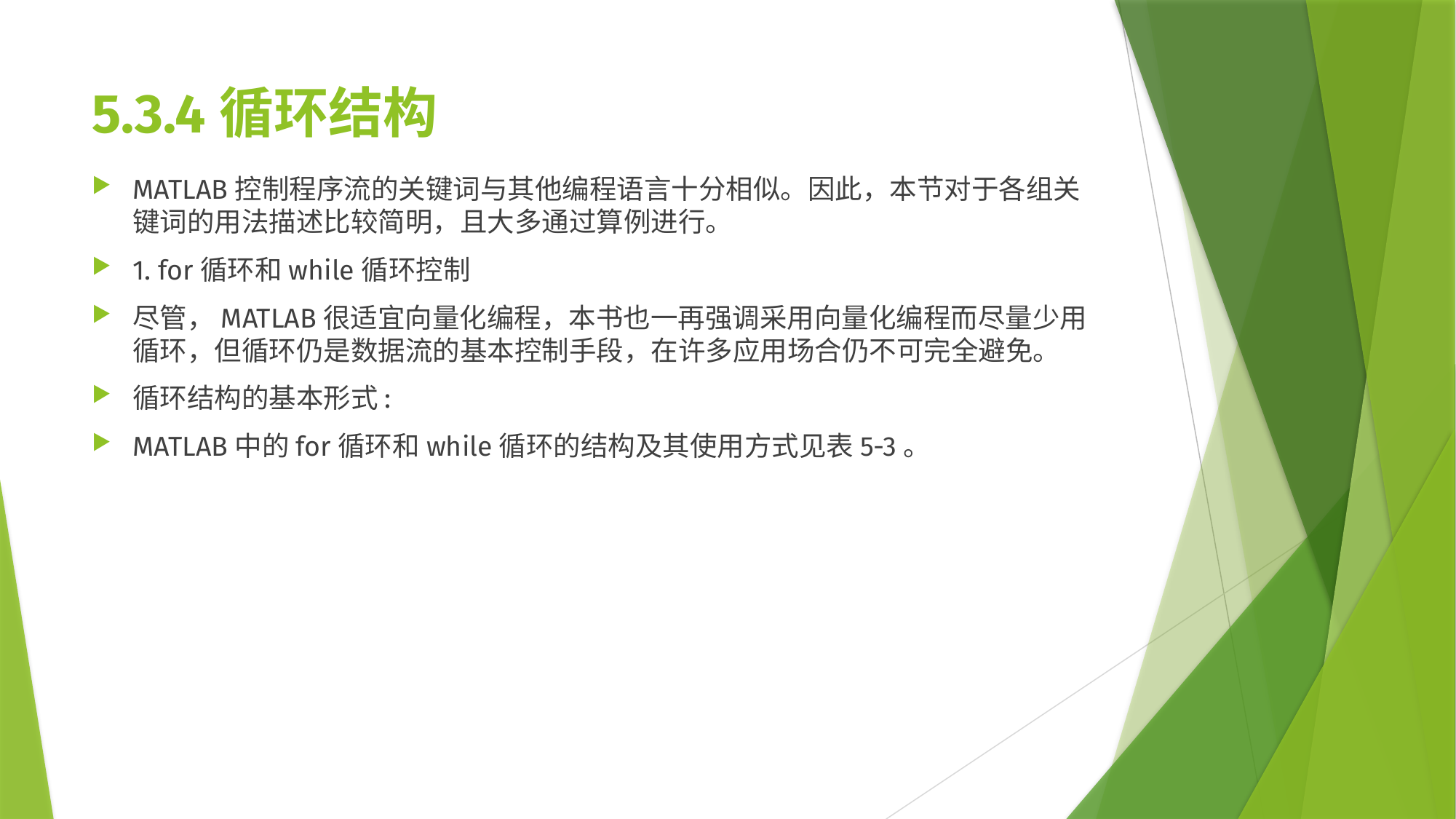

# 5.3.4循环结构
MATLAB控制程序流的关键词与其他编程语言十分相似。因此，本节对于各组关键词的用法描述比较简明，且大多通过算例进行。
1. for循环和while循环控制
尽管，MATLAB很适宜向量化编程，本书也一再强调采用向量化编程而尽量少用循环，但循环仍是数据流的基本控制手段，在许多应用场合仍不可完全避免。
循环结构的基本形式:
MATLAB中的for循环和while循环的结构及其使用方式见表5-3。